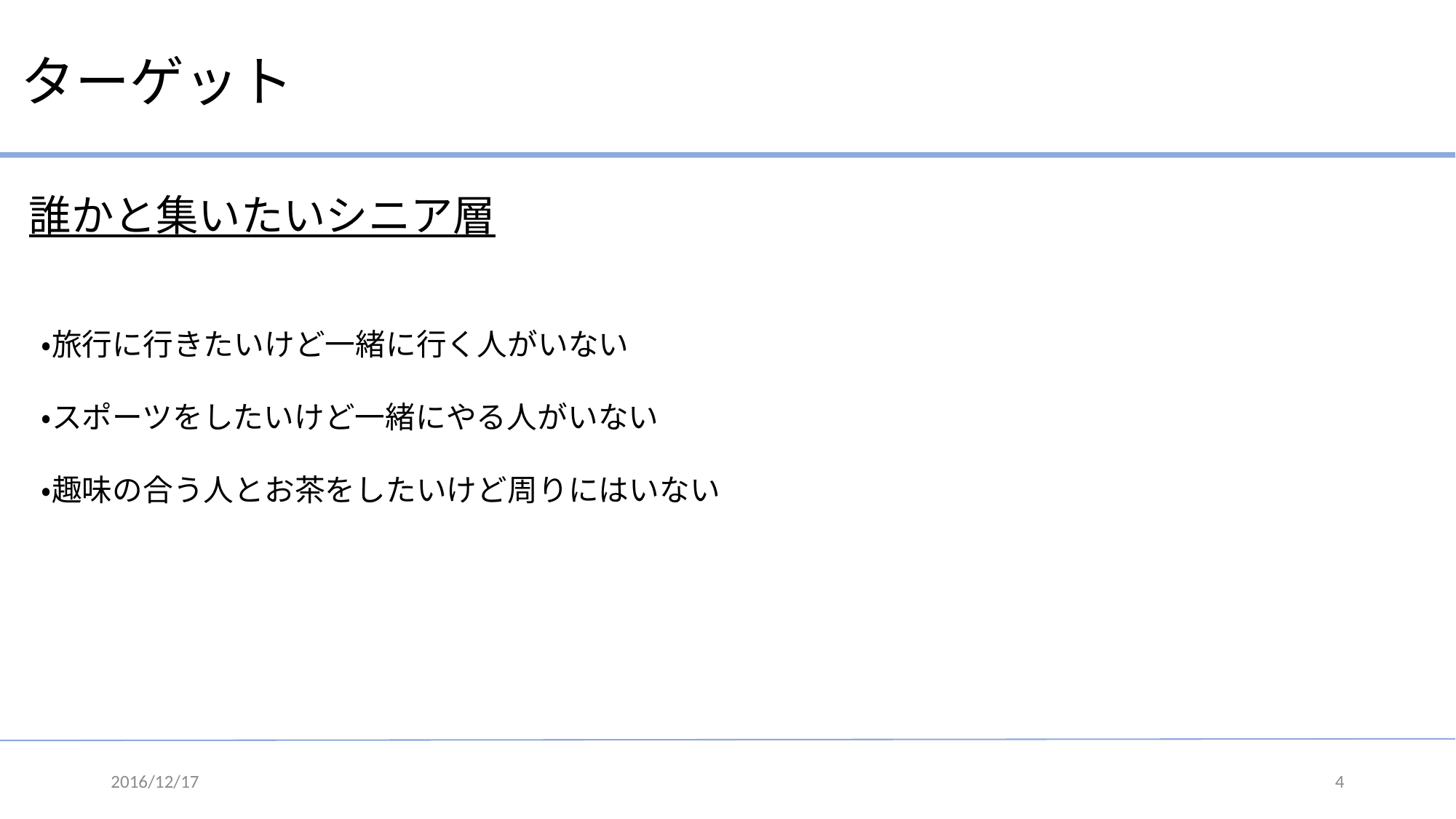

ターゲット

誰かと集いたいシニア層
・旅行に行きたいけど一緒に行く人がいない
・スポーツをしたいけど一緒にやる人がいない
・趣味の合う人とお茶をしたいけど周りにはいない

2016/12/17
4